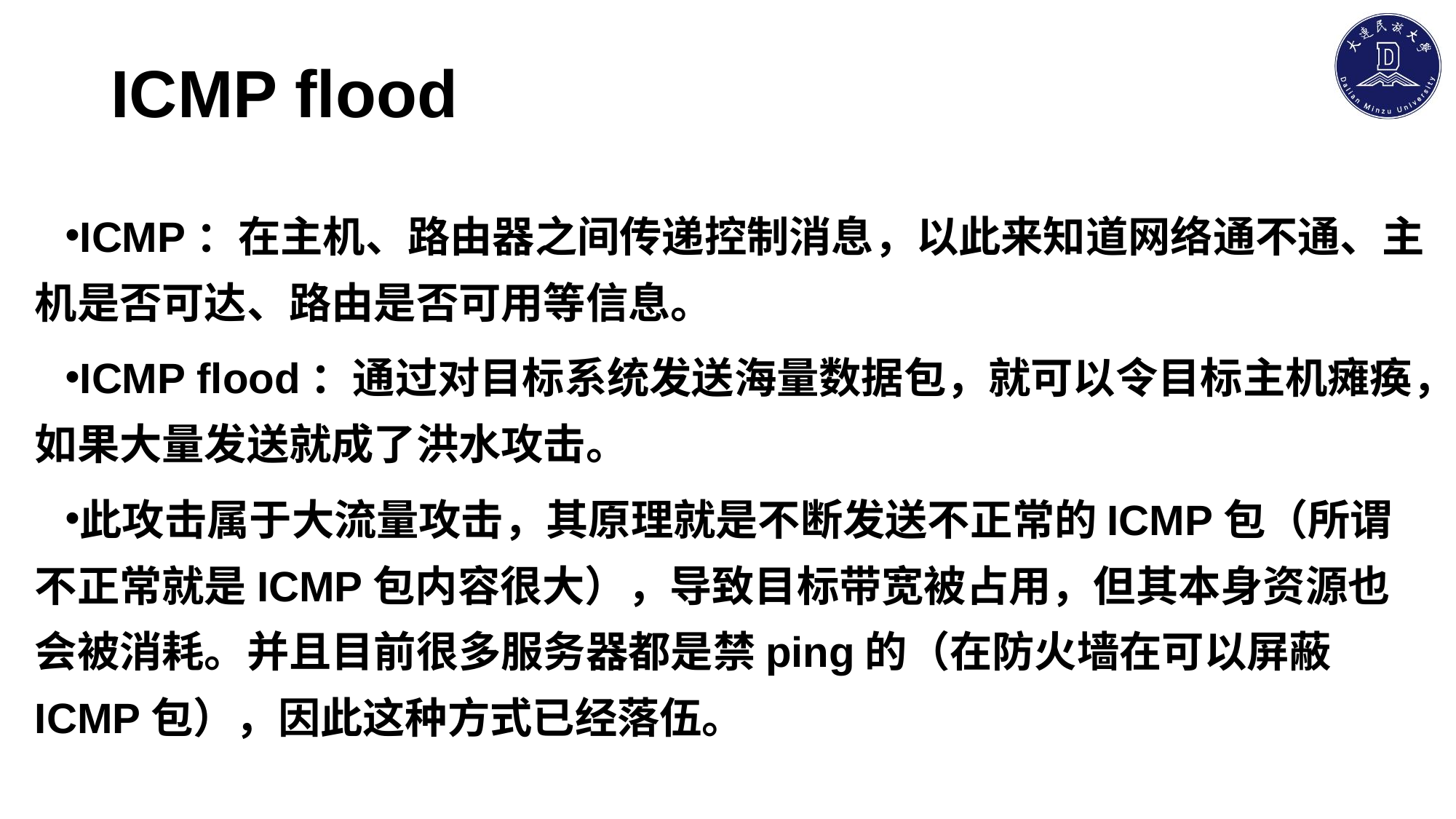

# ICMP flood
ICMP：在主机、路由器之间传递控制消息，以此来知道网络通不通、主机是否可达、路由是否可用等信息。
ICMP flood：通过对目标系统发送海量数据包，就可以令目标主机瘫痪，如果大量发送就成了洪水攻击。
此攻击属于大流量攻击，其原理就是不断发送不正常的ICMP包（所谓不正常就是ICMP包内容很大），导致目标带宽被占用，但其本身资源也会被消耗。并且目前很多服务器都是禁ping的（在防火墙在可以屏蔽ICMP包），因此这种方式已经落伍。